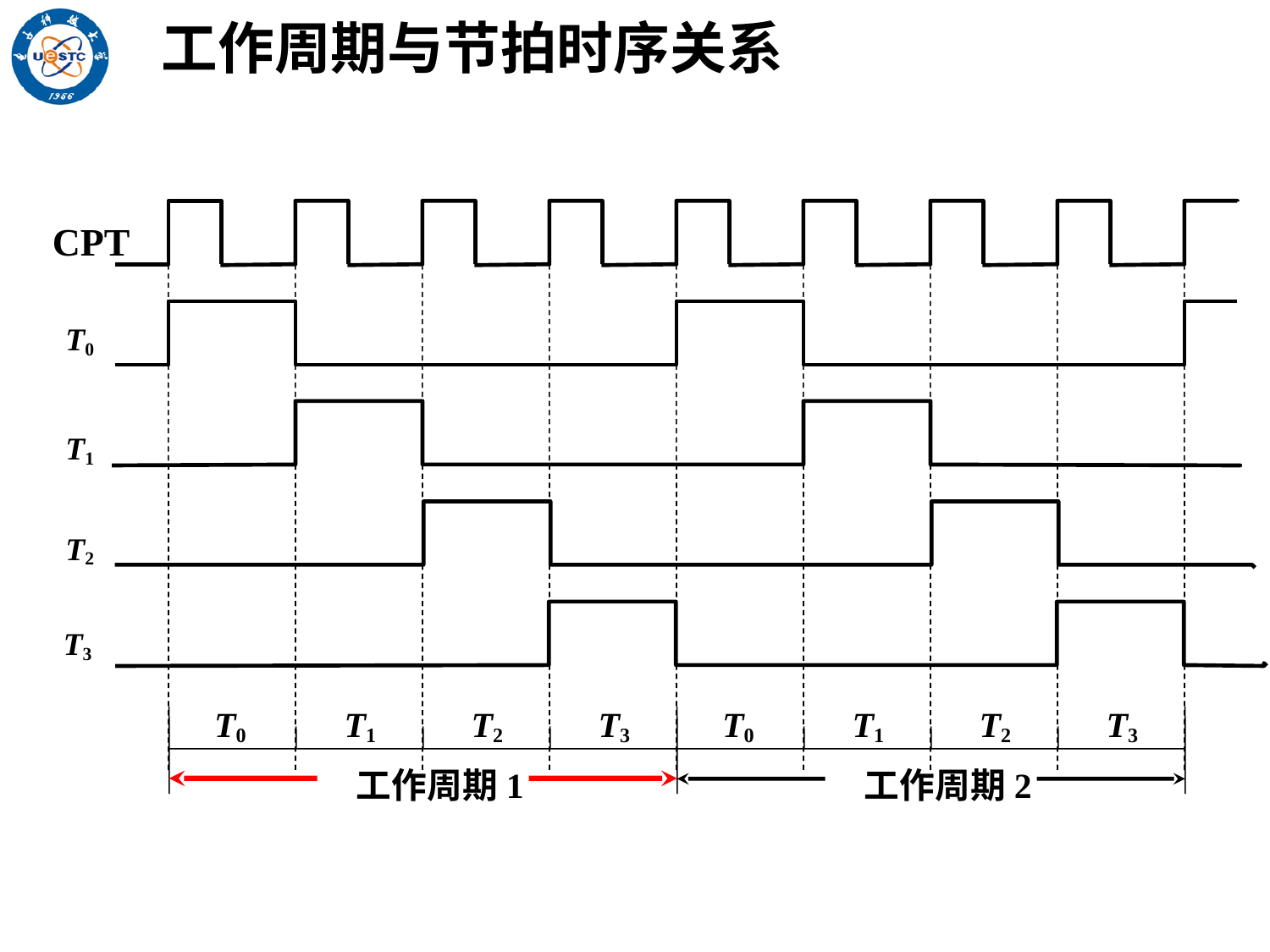

工作周期与节拍时序关系

CPT

T0

T1

T2

T3
T0
T1
T2
T3
T0
T1
T2
T3

工作周期1
工作周期2